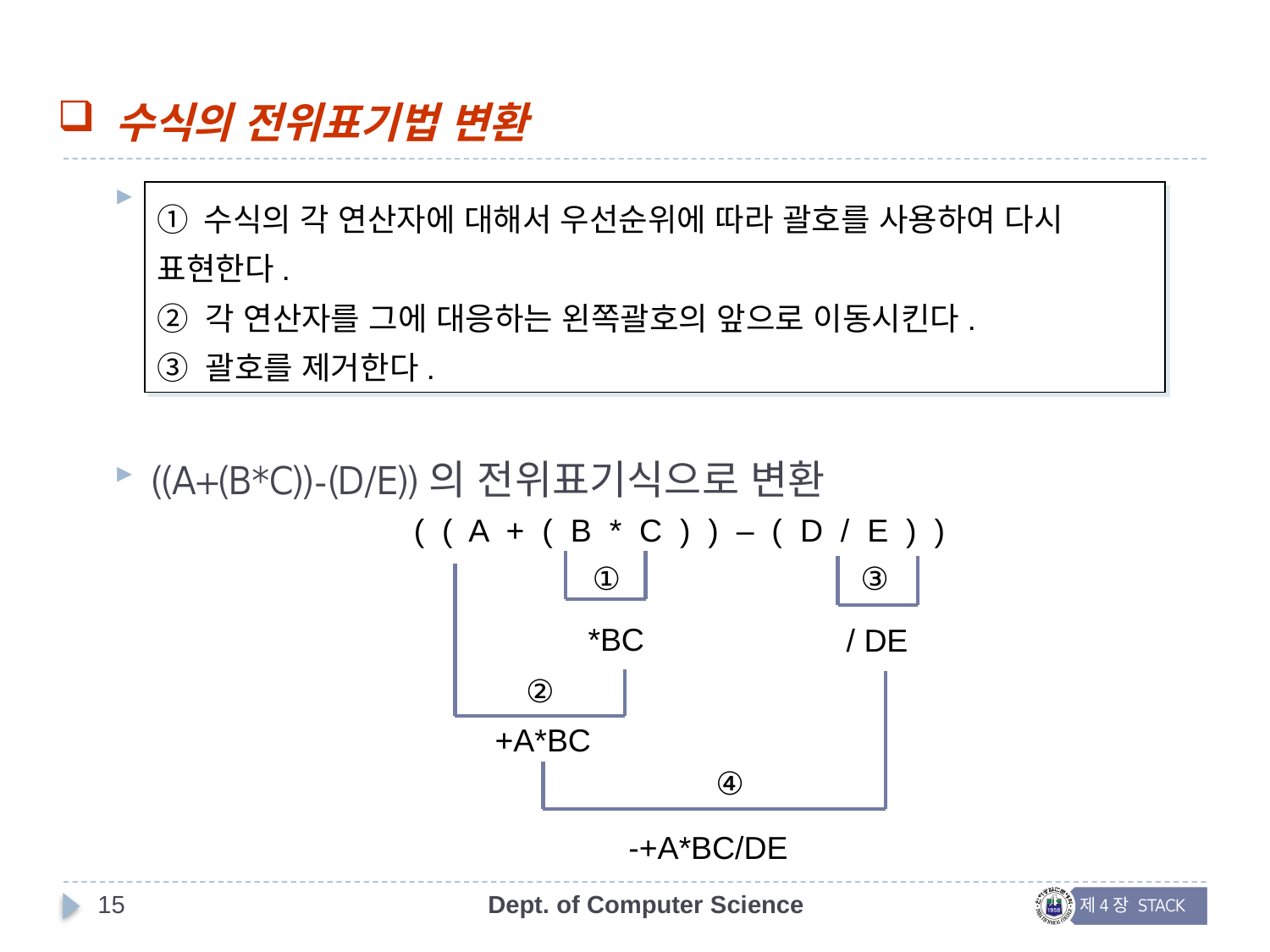

수식의 전위표기법 변환
중위표기식의 전위표기식 변환 방법

((A+(B*C))-(D/E))의 전위표기식으로 변환

① 수식의 각 연산자에 대해서 우선순위에 따라 괄호를 사용하여 다시 표현한다.
② 각 연산자를 그에 대응하는 왼쪽괄호의 앞으로 이동시킨다.
③ 괄호를 제거한다.
(  (  A  +  (  B  *  C  )  )  –  (  D  /  E  )  )
①
③
②
*BC
/ DE
④
+A*BC
-+A*BC/DE
15
Dept. of Computer Science